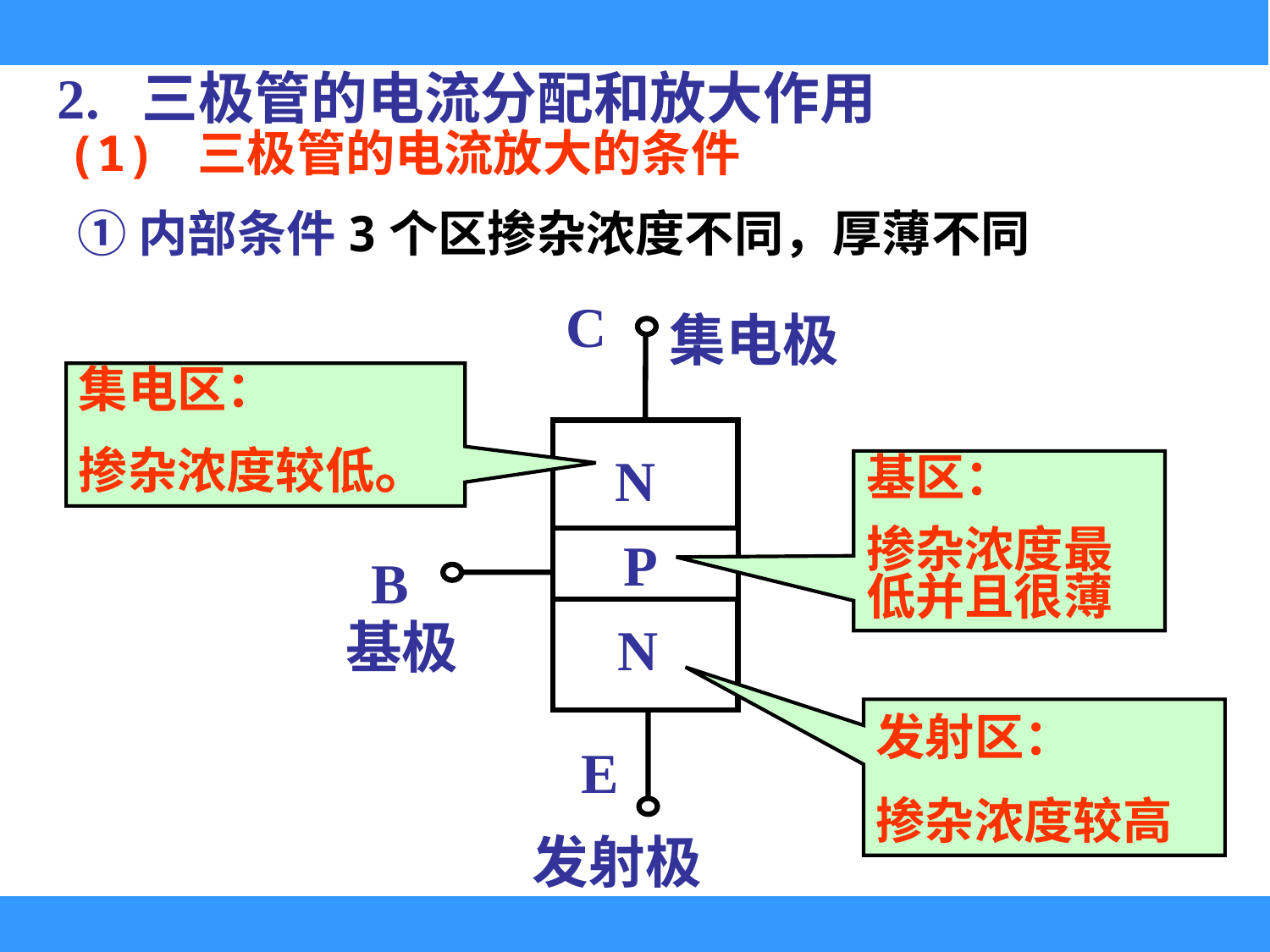

2.  三极管的电流分配和放大作用
(1) 三极管的电流放大的条件
①内部条件
3个区掺杂浓度不同，厚薄不同
C
B
E
集电极

N
P
N
基极
发射极
集电区：
掺杂浓度较低。
基区：
掺杂浓度最低并且很薄
发射区：
掺杂浓度较高